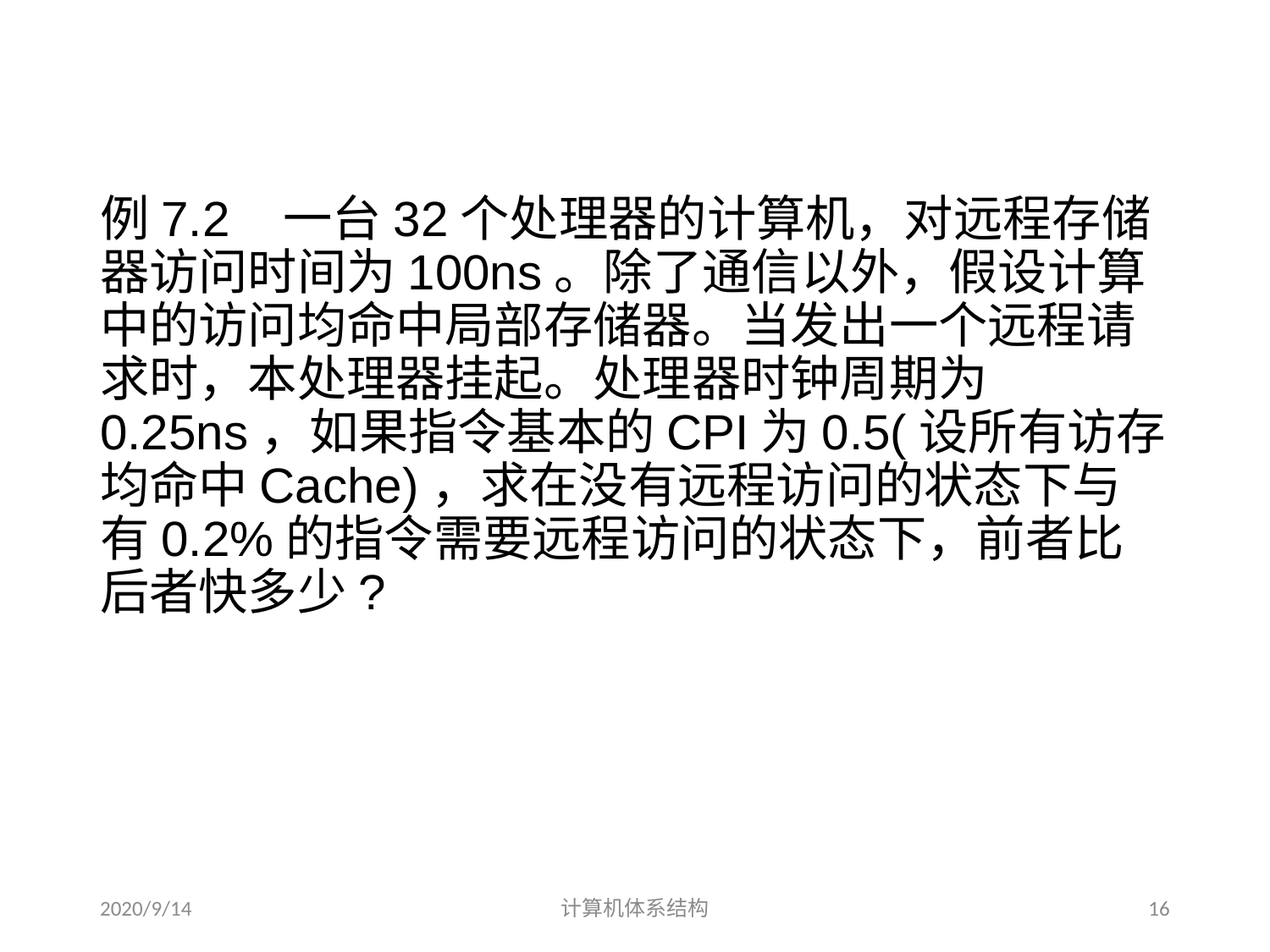

#
例7.2   一台32个处理器的计算机，对远程存储器访问时间为100ns。除了通信以外，假设计算中的访问均命中局部存储器。当发出一个远程请求时，本处理器挂起。处理器时钟周期为0.25ns，如果指令基本的CPI为0.5(设所有访存均命中Cache)，求在没有远程访问的状态下与有0.2%的指令需要远程访问的状态下，前者比后者快多少?
2020/9/14
计算机体系结构
16